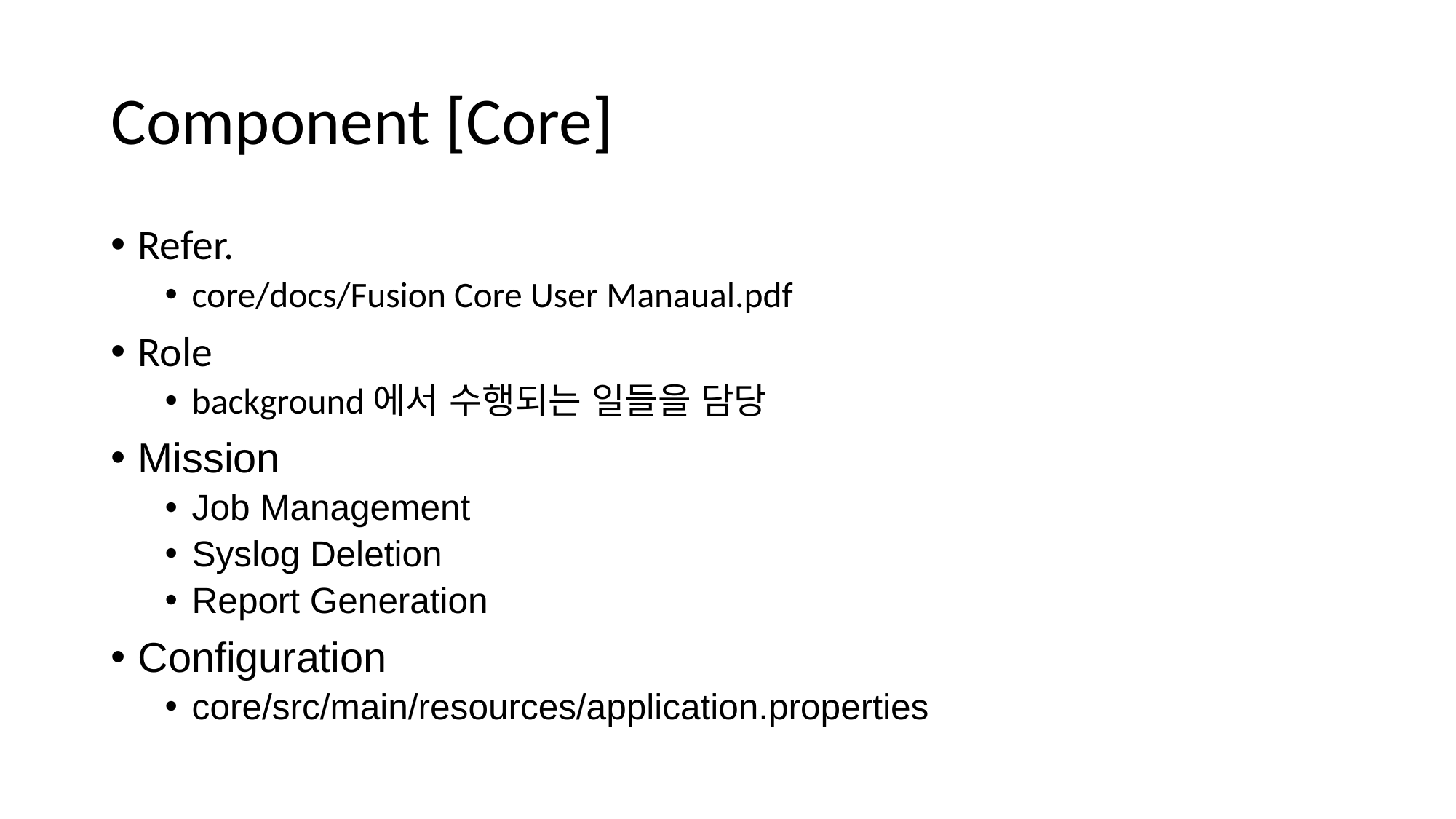

# Component [Core]
Refer.
core/docs/Fusion Core User Manaual.pdf
Role
background에서 수행되는 일들을 담당
Mission
Job Management
Syslog Deletion
Report Generation
Configuration
core/src/main/resources/application.properties